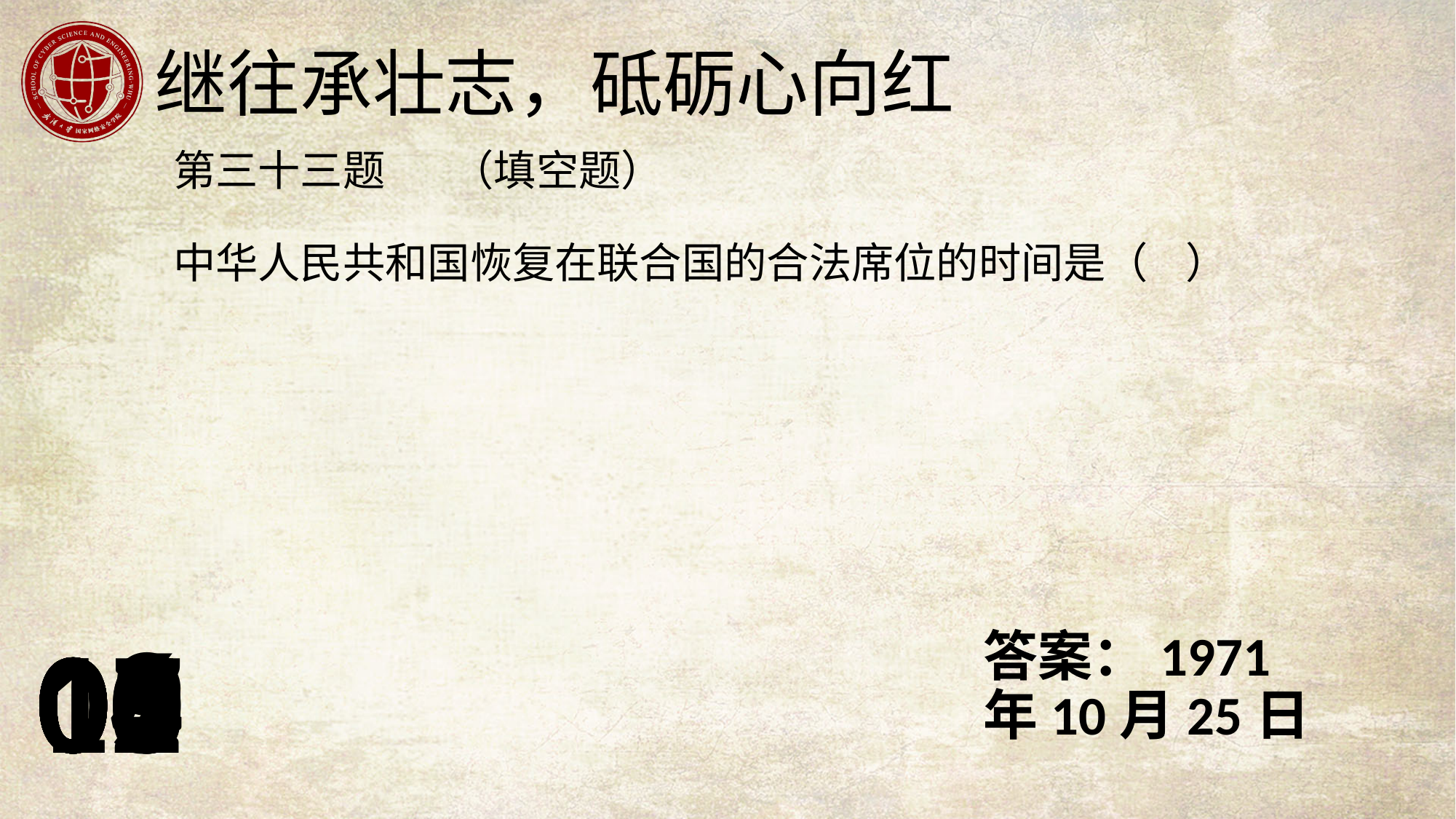

第三十三题       （填空题）
中华人民共和国恢复在联合国的合法席位的时间是（    ）
答案：1971年10月25日